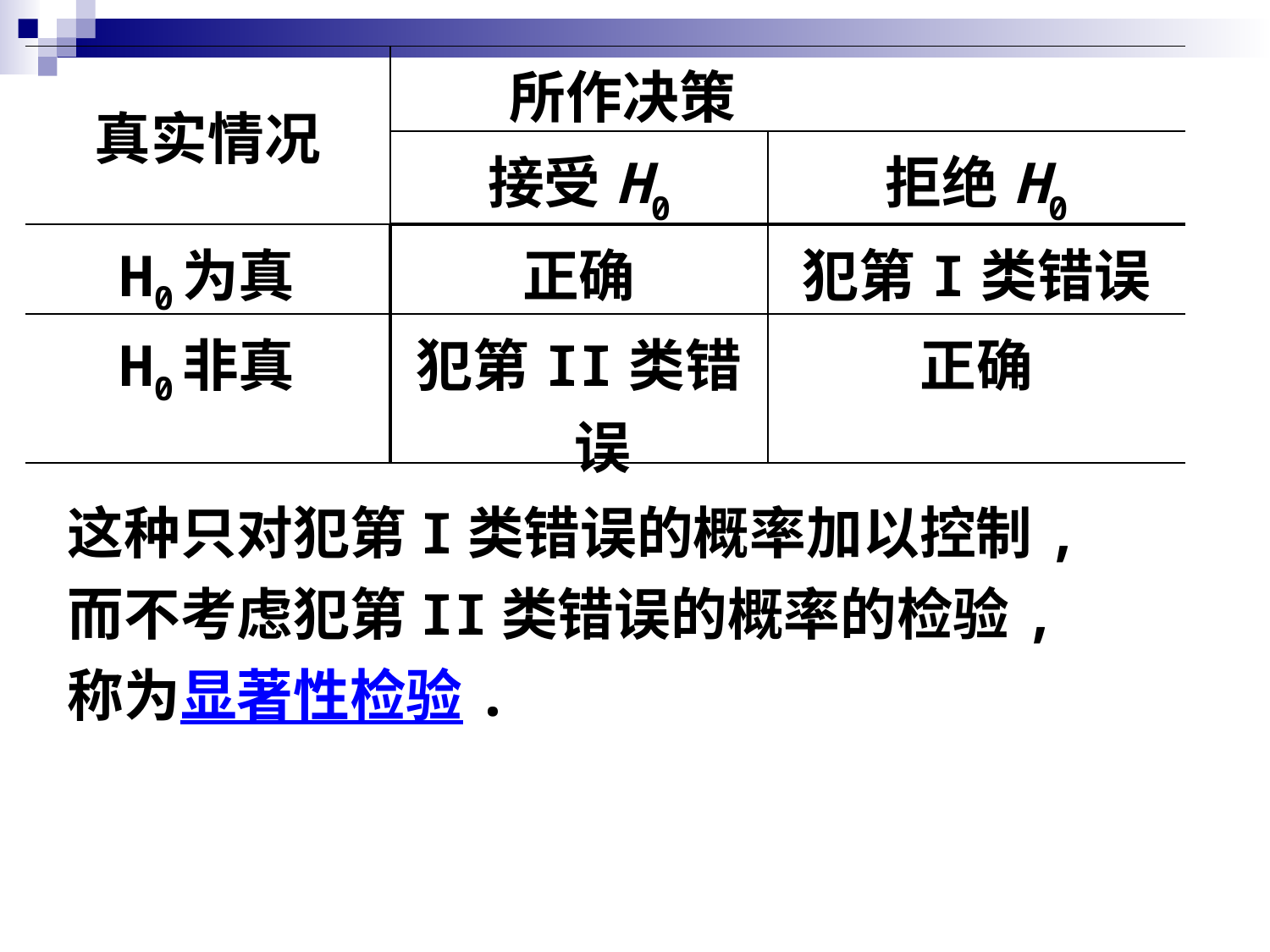

| 真实情况 | 所作决策 |  |
| --- | --- | --- |
|  | 接受H0 | 拒绝H0 |
| H0为真 | 正确 | 犯第I类错误 |
| H0非真 | 犯第II类错误 | 正确 |
这种只对犯第I类错误的概率加以控制,
而不考虑犯第II类错误的概率的检验,
称为显著性检验.